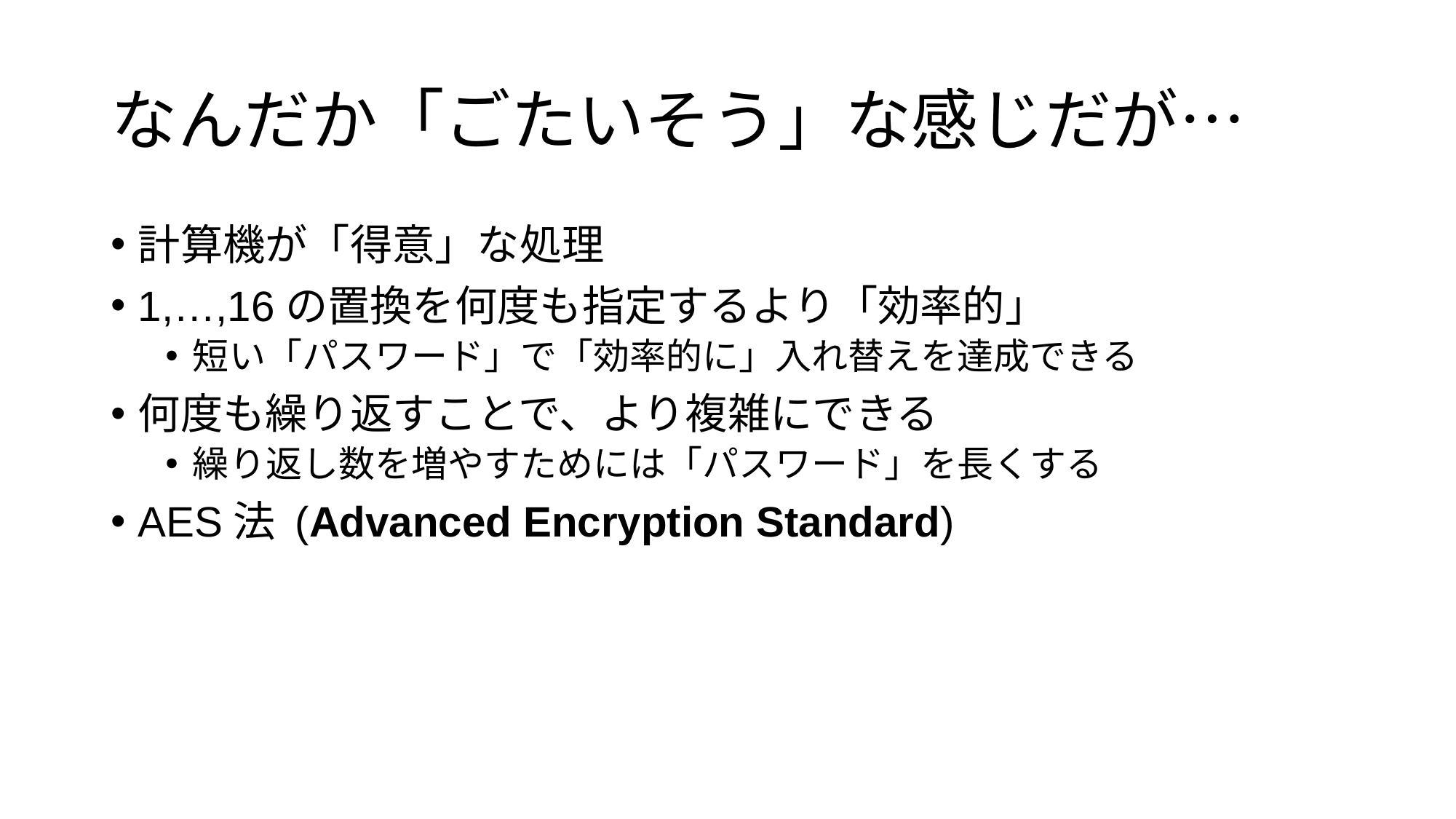

# なんだか「ごたいそう」な感じだが…
計算機が「得意」な処理
1,…,16の置換を何度も指定するより「効率的」
短い「パスワード」で「効率的に」入れ替えを達成できる
何度も繰り返すことで、より複雑にできる
繰り返し数を増やすためには「パスワード」を長くする
AES法 (Advanced Encryption Standard)